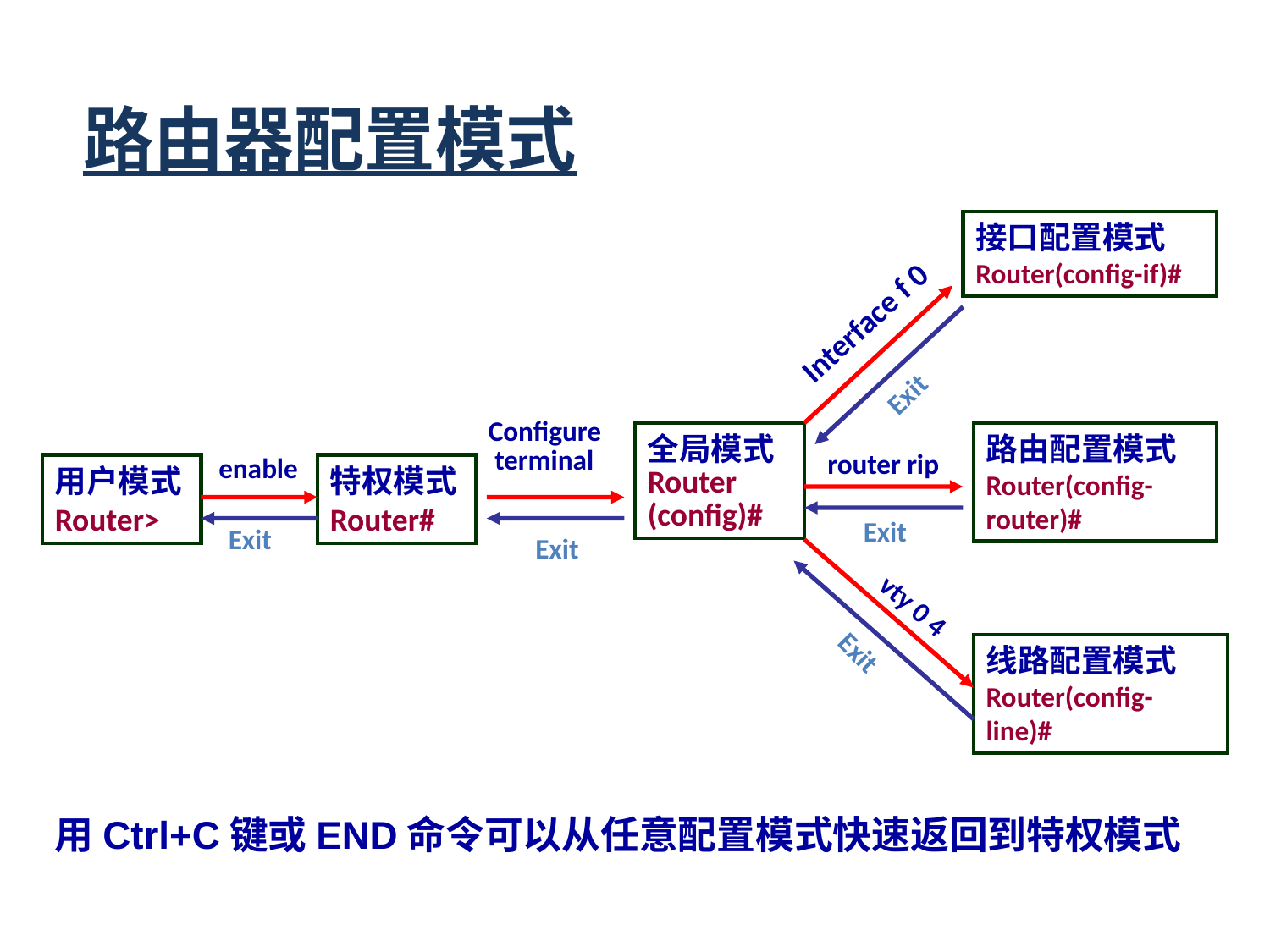

# 路由器配置模式
接口配置模式
Router(config-if)#

Interface f 0

Exit
Configure
 terminal
全局模式
Router
(config)#
路由配置模式Router(config-router)#
router rip
enable
用户模式
Router>
特权模式
Router#

Exit
Exit

Exit

vty 0 4
Exit
线路配置模式
Router(config-line)#
用Ctrl+C键或END命令可以从任意配置模式快速返回到特权模式